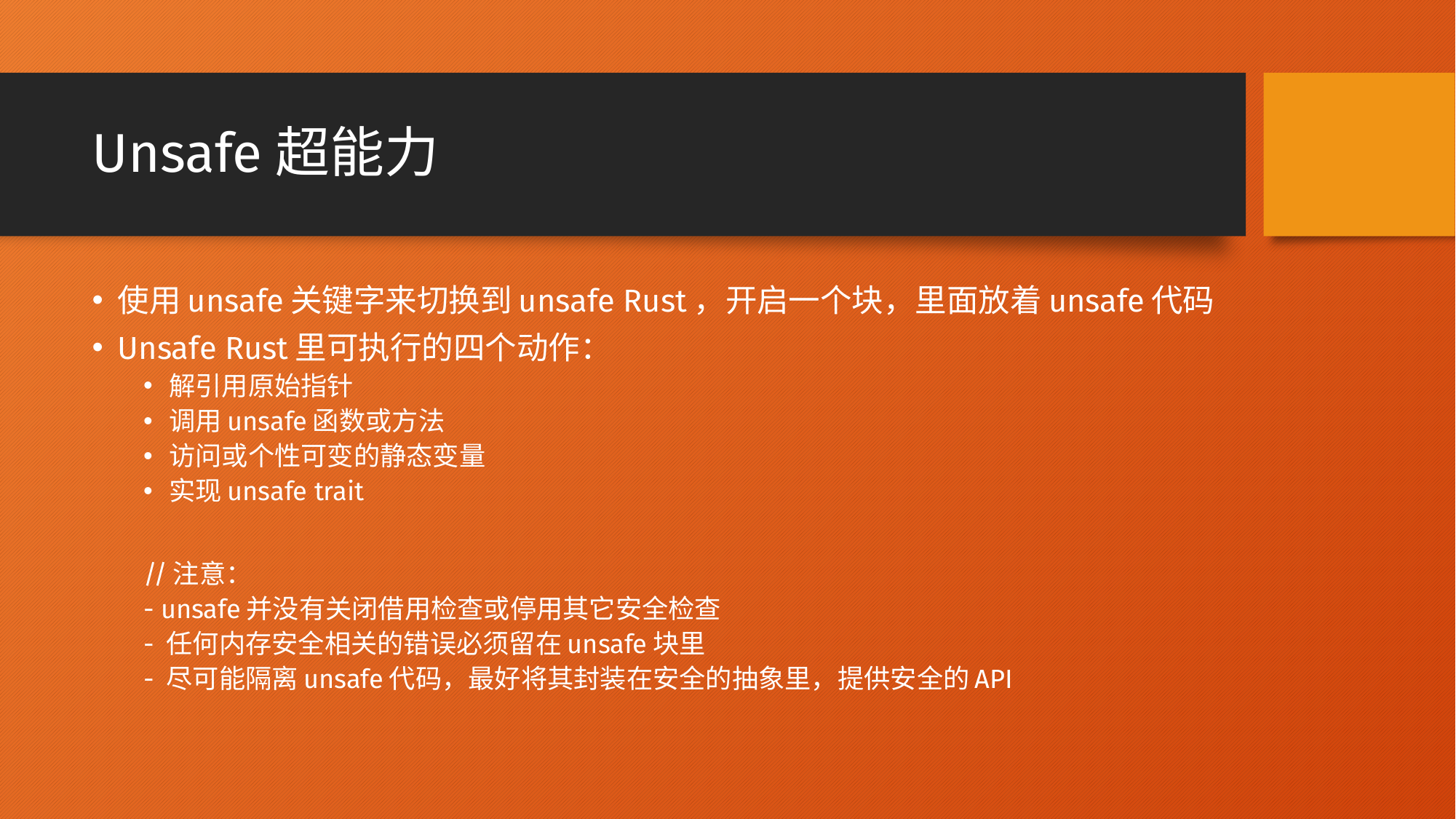

# Unsafe超能力
使用unsafe关键字来切换到unsafe Rust，开启一个块，里面放着unsafe代码
Unsafe Rust里可执行的四个动作：
解引用原始指针
调用unsafe函数或方法
访问或个性可变的静态变量
实现unsafe trait

//注意：
	- unsafe并没有关闭借用检查或停用其它安全检查
	- 任何内存安全相关的错误必须留在unsafe块里
	- 尽可能隔离unsafe代码，最好将其封装在安全的抽象里，提供安全的API